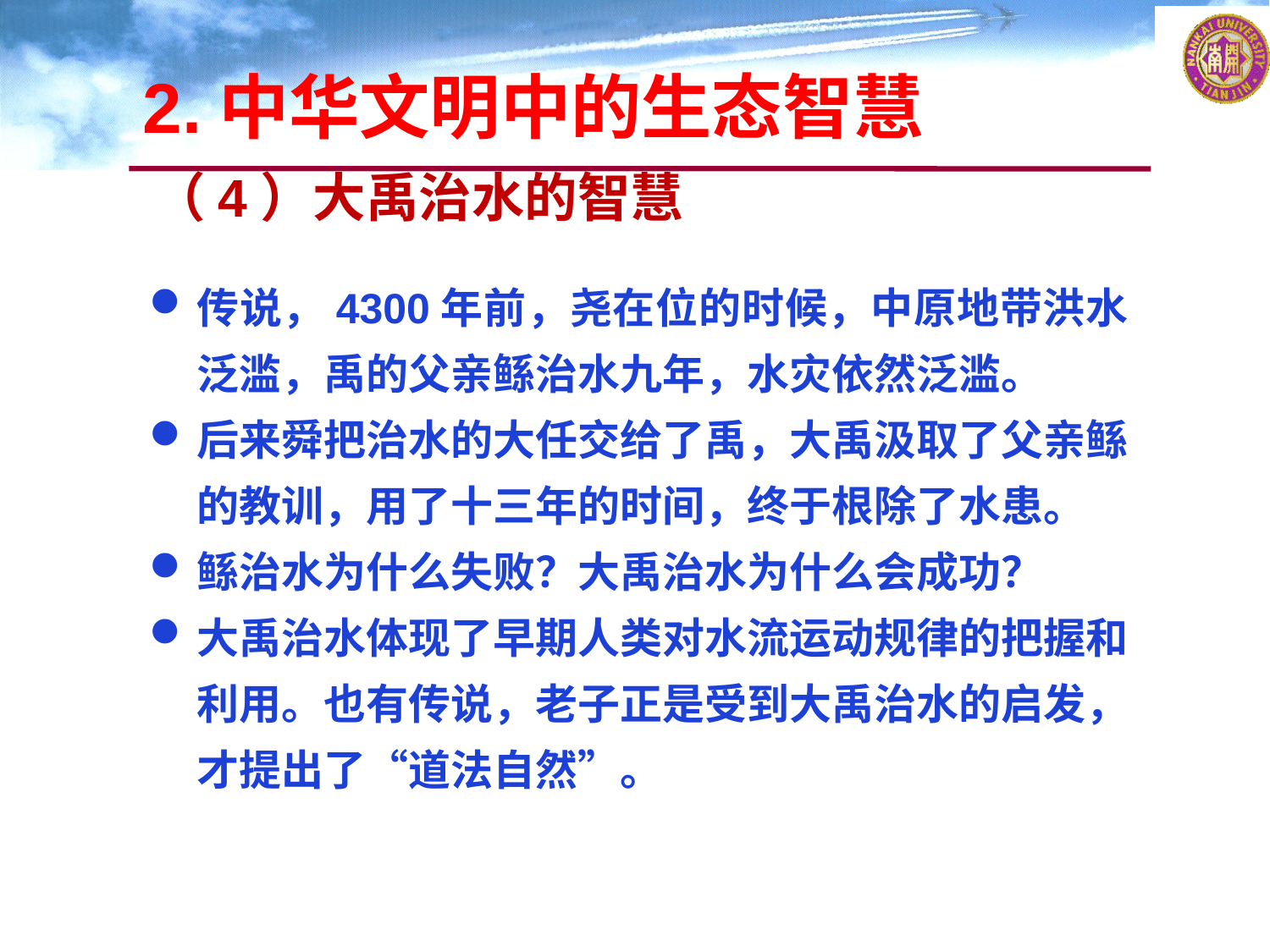

2.中华文明中的生态智慧
（4）大禹治水的智慧
传说，4300年前，尧在位的时候，中原地带洪水泛滥，禹的父亲鲧治水九年，水灾依然泛滥。
后来舜把治水的大任交给了禹，大禹汲取了父亲鲧的教训，用了十三年的时间，终于根除了水患。
鲧治水为什么失败？大禹治水为什么会成功？
大禹治水体现了早期人类对水流运动规律的把握和利用。也有传说，老子正是受到大禹治水的启发，才提出了“道法自然”。